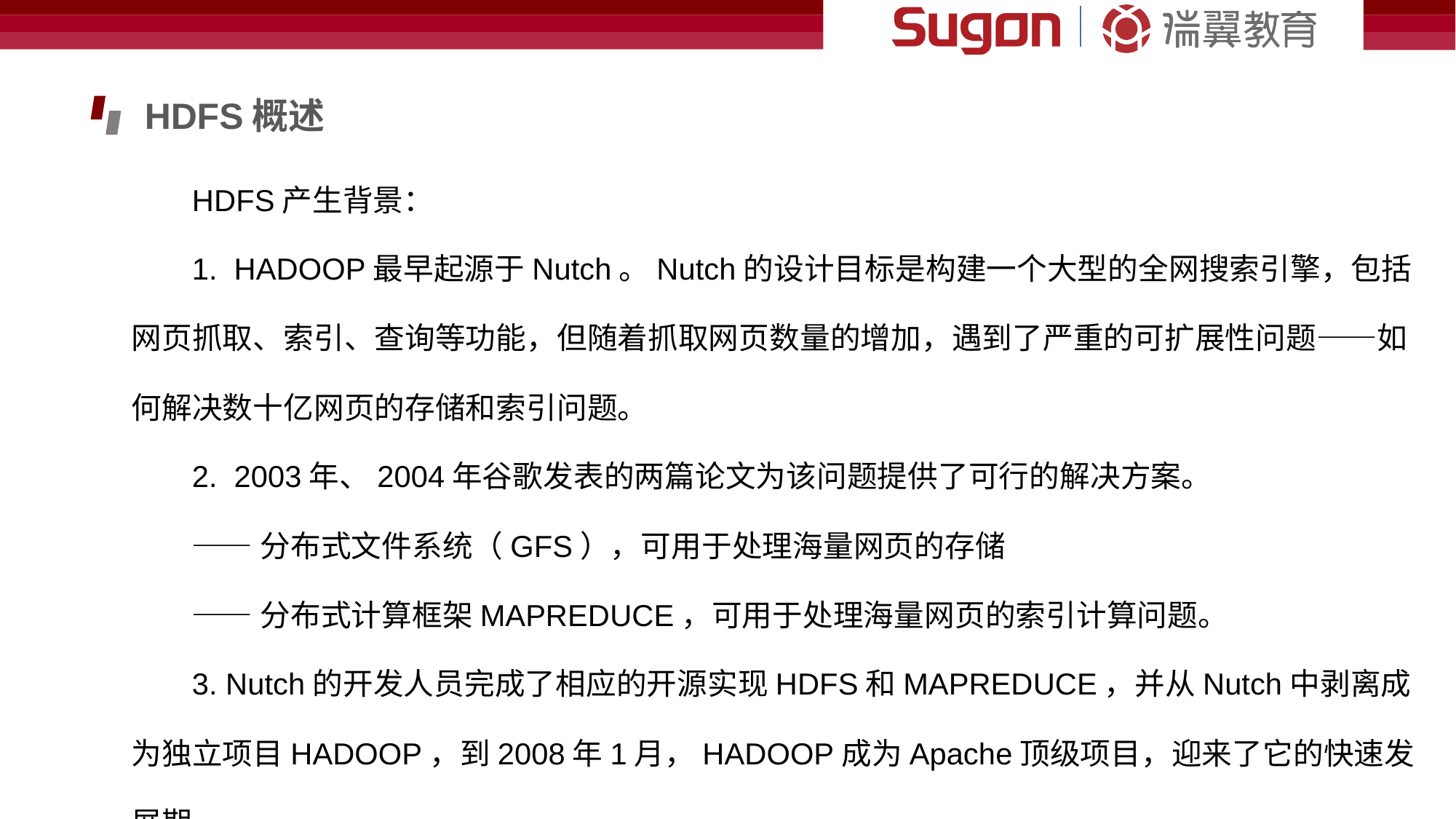

HDFS概述

HDFS产生背景：
1.  HADOOP最早起源于Nutch。Nutch的设计目标是构建一个大型的全网搜索引擎，包括网页抓取、索引、查询等功能，但随着抓取网页数量的增加，遇到了严重的可扩展性问题——如何解决数十亿网页的存储和索引问题。
2.  2003年、2004年谷歌发表的两篇论文为该问题提供了可行的解决方案。
——分布式文件系统（GFS），可用于处理海量网页的存储
——分布式计算框架MAPREDUCE，可用于处理海量网页的索引计算问题。
3. Nutch的开发人员完成了相应的开源实现HDFS和MAPREDUCE，并从Nutch中剥离成为独立项目HADOOP，到2008年1月，HADOOP成为Apache顶级项目，迎来了它的快速发展期。